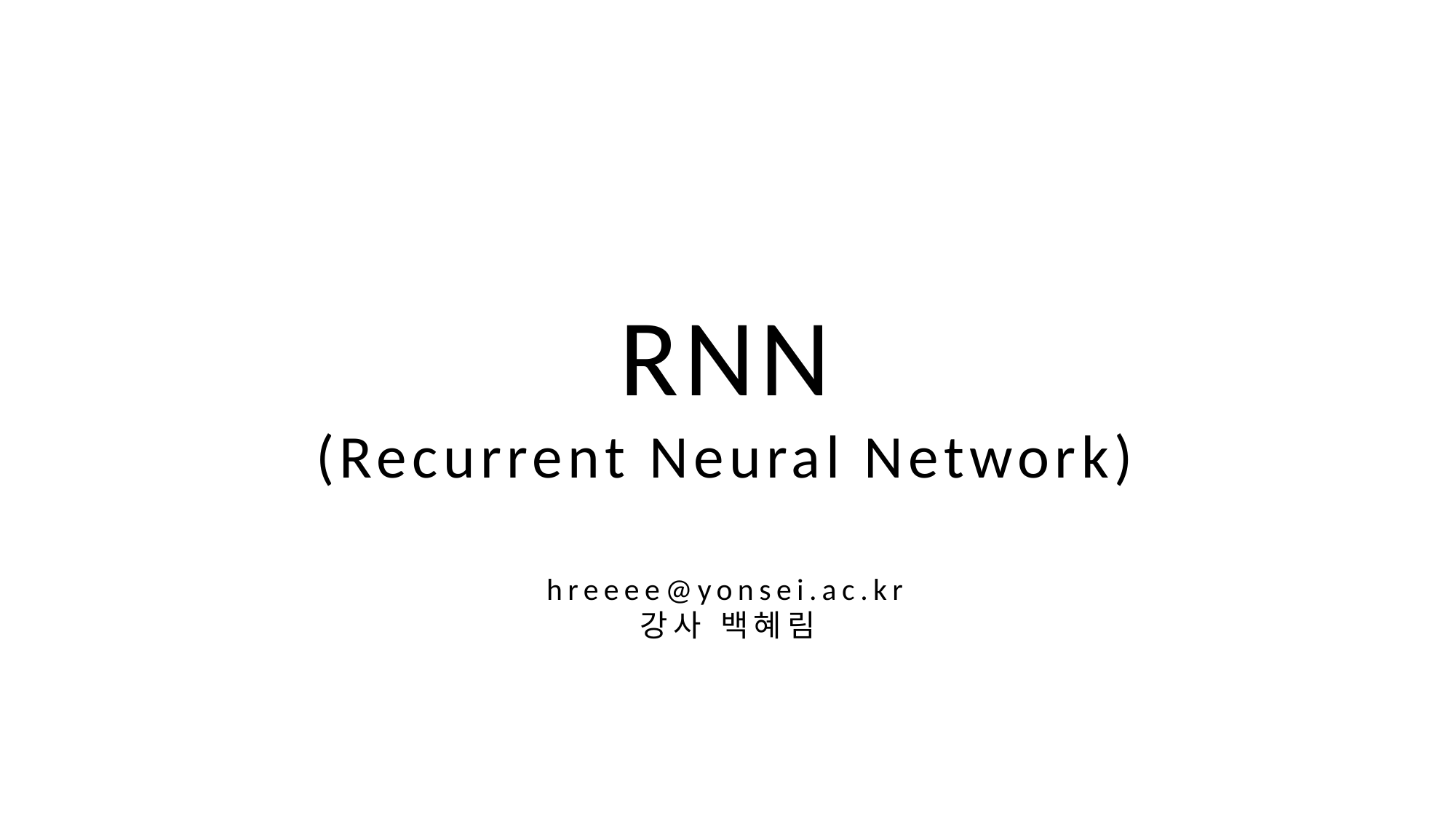

# RNN (Recurrent Neural Network) hreeee@yonsei.ac.kr 강사 백혜림